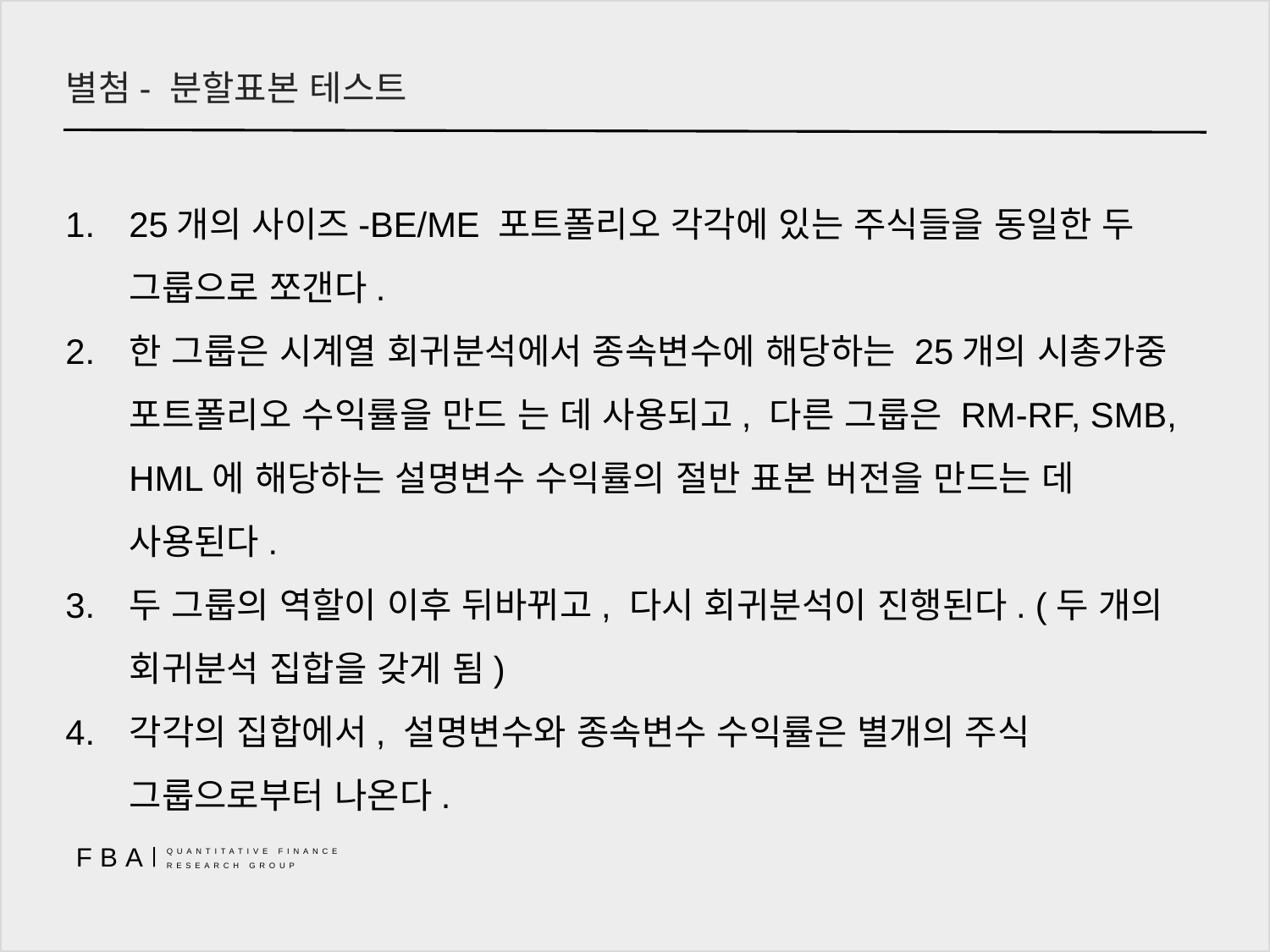

별첨- 분할표본 테스트
25개의 사이즈-BE/ME 포트폴리오 각각에 있는 주식들을 동일한 두 그룹으로 쪼갠다.
한 그룹은 시계열 회귀분석에서 종속변수에 해당하는 25개의 시총가중 포트폴리오 수익률을 만드 는 데 사용되고, 다른 그룹은 RM-RF, SMB, HML에 해당하는 설명변수 수익률의 절반 표본 버전을 만드는 데 사용된다.
두 그룹의 역할이 이후 뒤바뀌고, 다시 회귀분석이 진행된다. (두 개의 회귀분석 집합을 갖게 됨)
각각의 집합에서, 설명변수와 종속변수 수익률은 별개의 주식 그룹으로부터 나온다.
FBA
|
QUANTITATIVE FINANCE
RESEARCH GROUP
40